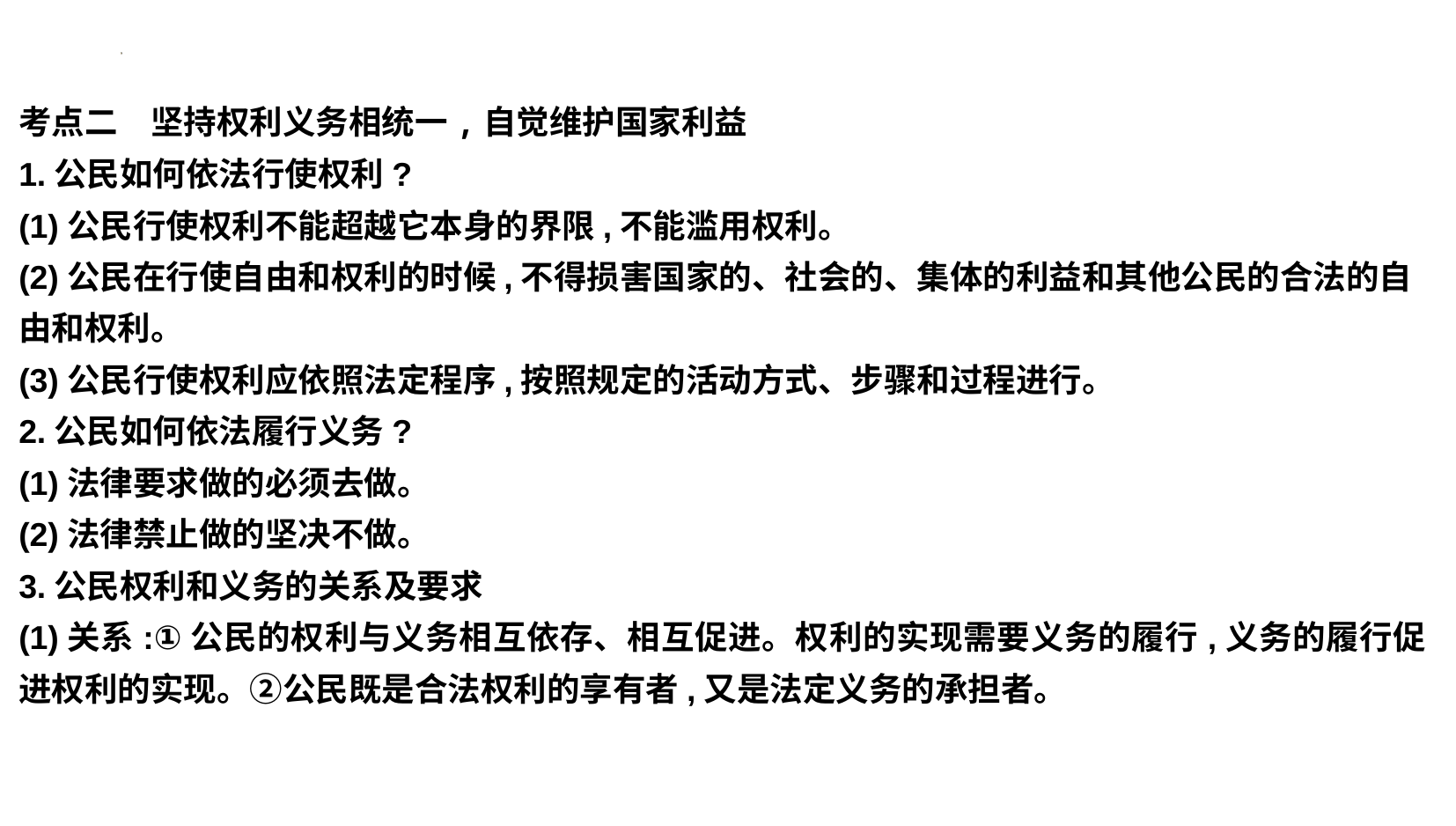

考点二　坚持权利义务相统一,自觉维护国家利益
1.公民如何依法行使权利?
(1)公民行使权利不能超越它本身的界限,不能滥用权利。
(2)公民在行使自由和权利的时候,不得损害国家的、社会的、集体的利益和其他公民的合法的自由和权利。
(3)公民行使权利应依照法定程序,按照规定的活动方式、步骤和过程进行。
2.公民如何依法履行义务?
(1)法律要求做的必须去做。
(2)法律禁止做的坚决不做。
3.公民权利和义务的关系及要求
(1)关系:①公民的权利与义务相互依存、相互促进。权利的实现需要义务的履行,义务的履行促进权利的实现。②公民既是合法权利的享有者,又是法定义务的承担者。